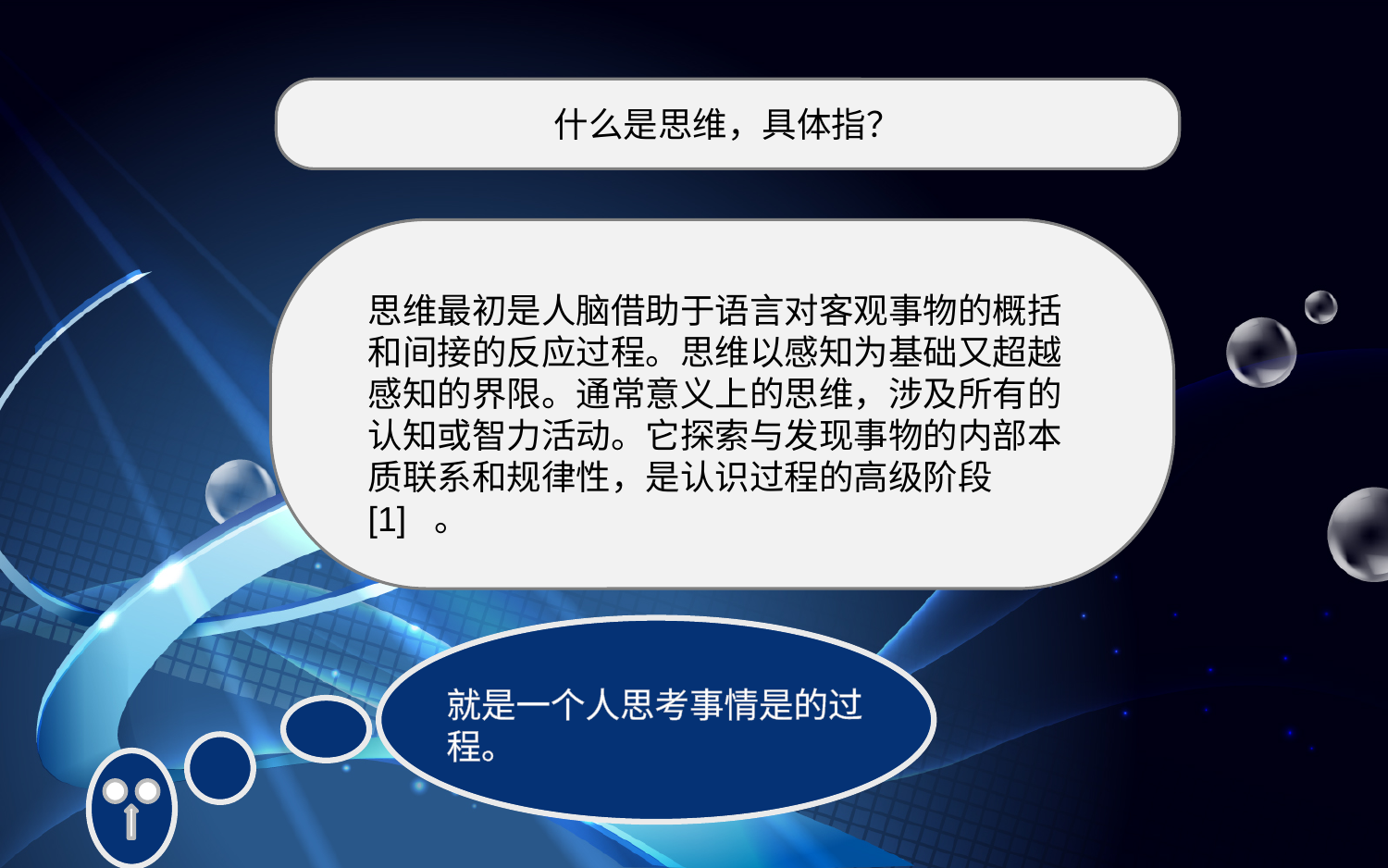

什么是思维，具体指？

思维最初是人脑借助于语言对客观事物的概括和间接的反应过程。思维以感知为基础又超越感知的界限。通常意义上的思维，涉及所有的认知或智力活动。它探索与发现事物的内部本质联系和规律性，是认识过程的高级阶段 [1]  。

就是一个人思考事情是的过程。